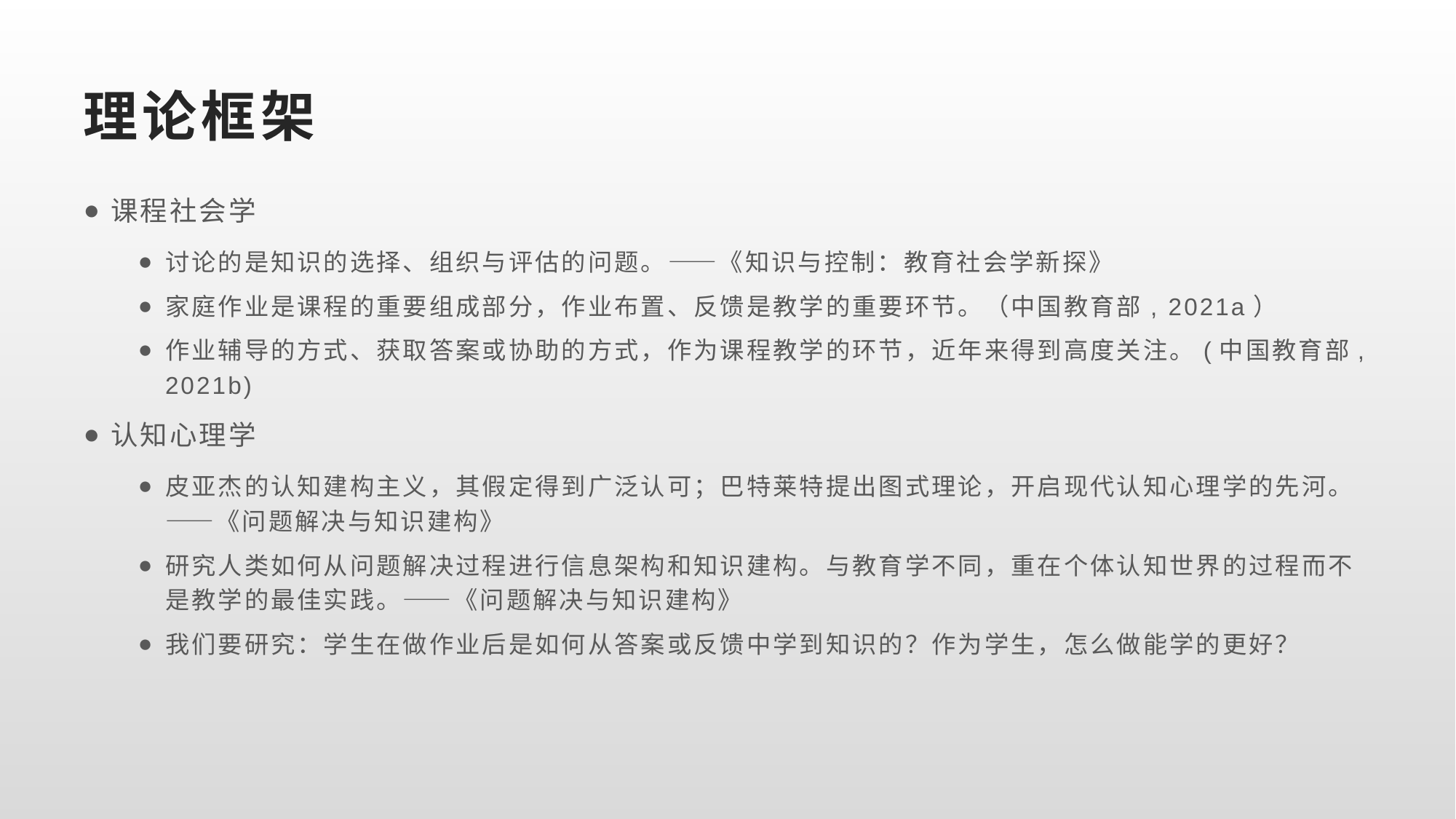

# 理论框架
课程社会学
讨论的是知识的选择、组织与评估的问题。——《知识与控制：教育社会学新探》
家庭作业是课程的重要组成部分，作业布置、反馈是教学的重要环节。（中国教育部, 2021a）
作业辅导的方式、获取答案或协助的方式，作为课程教学的环节，近年来得到高度关注。(中国教育部, 2021b)
认知心理学
皮亚杰的认知建构主义，其假定得到广泛认可；巴特莱特提出图式理论，开启现代认知心理学的先河。——《问题解决与知识建构》
研究人类如何从问题解决过程进行信息架构和知识建构。与教育学不同，重在个体认知世界的过程而不是教学的最佳实践。——《问题解决与知识建构》
我们要研究：学生在做作业后是如何从答案或反馈中学到知识的？作为学生，怎么做能学的更好？